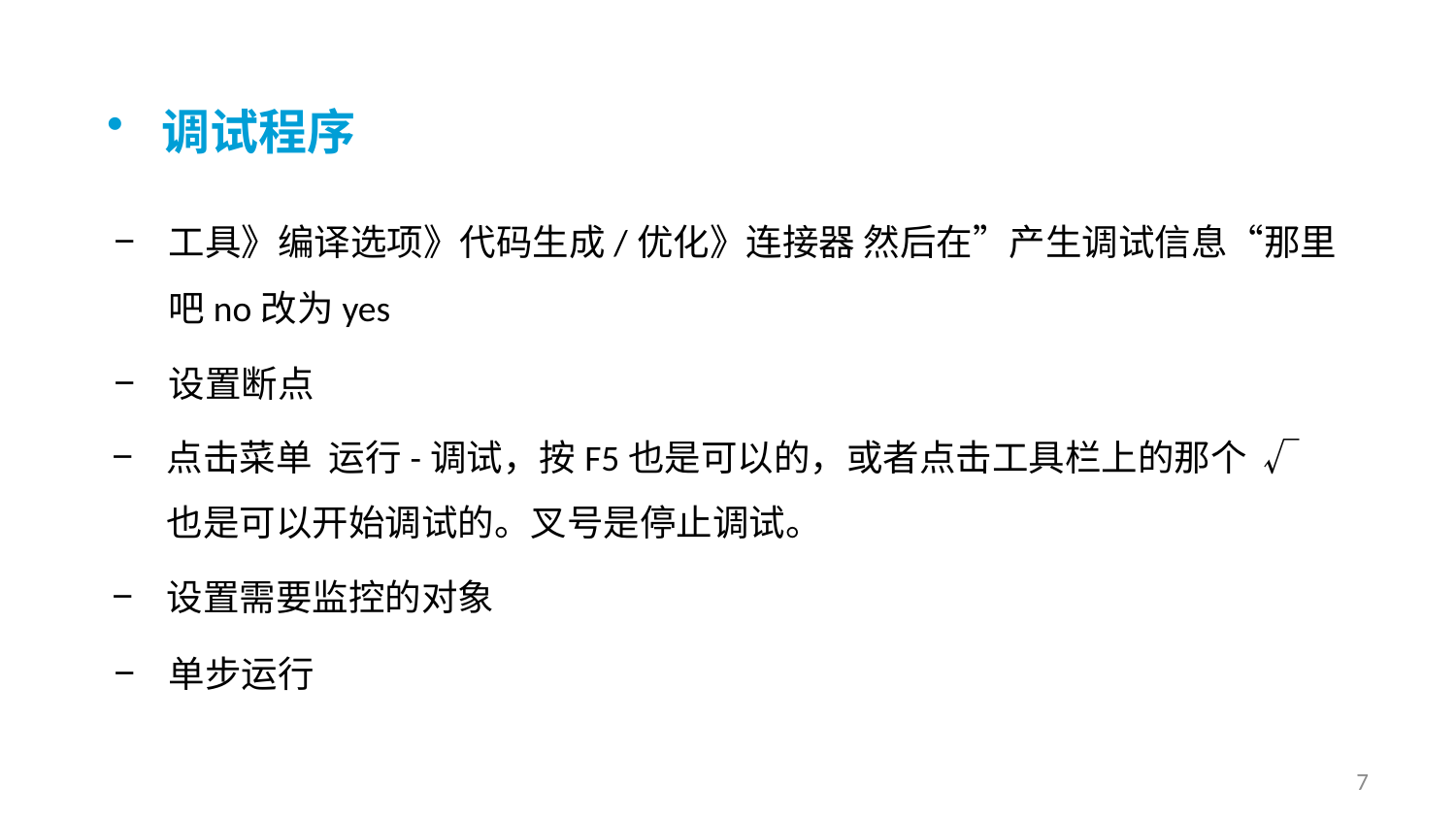

调试程序
工具》编译选项》代码生成/优化》连接器 然后在”产生调试信息“那里吧no改为yes
设置断点
点击菜单  运行-调试，按F5也是可以的，或者点击工具栏上的那个  √ 也是可以开始调试的。叉号是停止调试。
设置需要监控的对象
单步运行
7